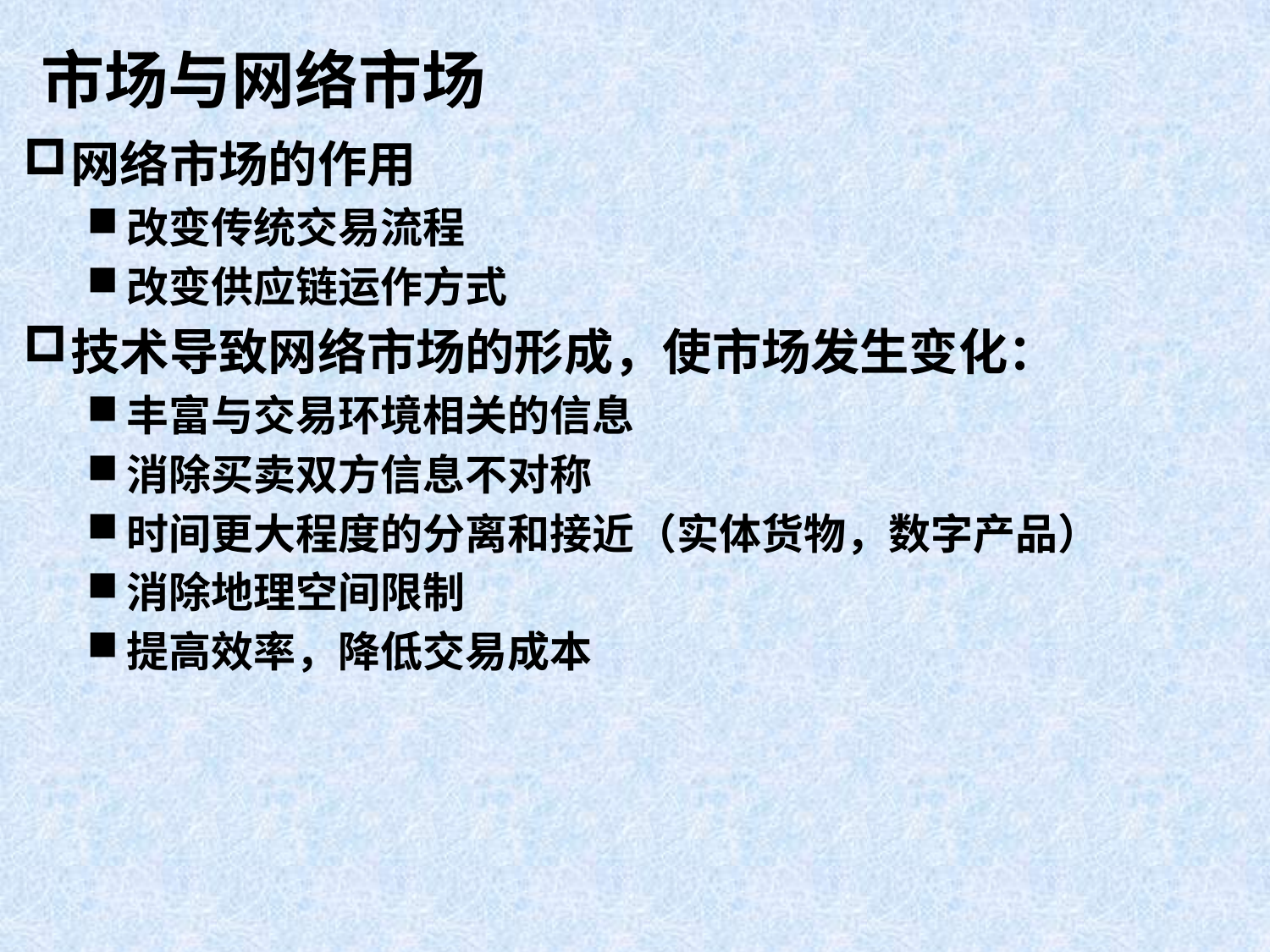

# 市场与网络市场
网络市场的作用
改变传统交易流程
改变供应链运作方式
技术导致网络市场的形成，使市场发生变化：
丰富与交易环境相关的信息
消除买卖双方信息不对称
时间更大程度的分离和接近（实体货物，数字产品）
消除地理空间限制
提高效率，降低交易成本